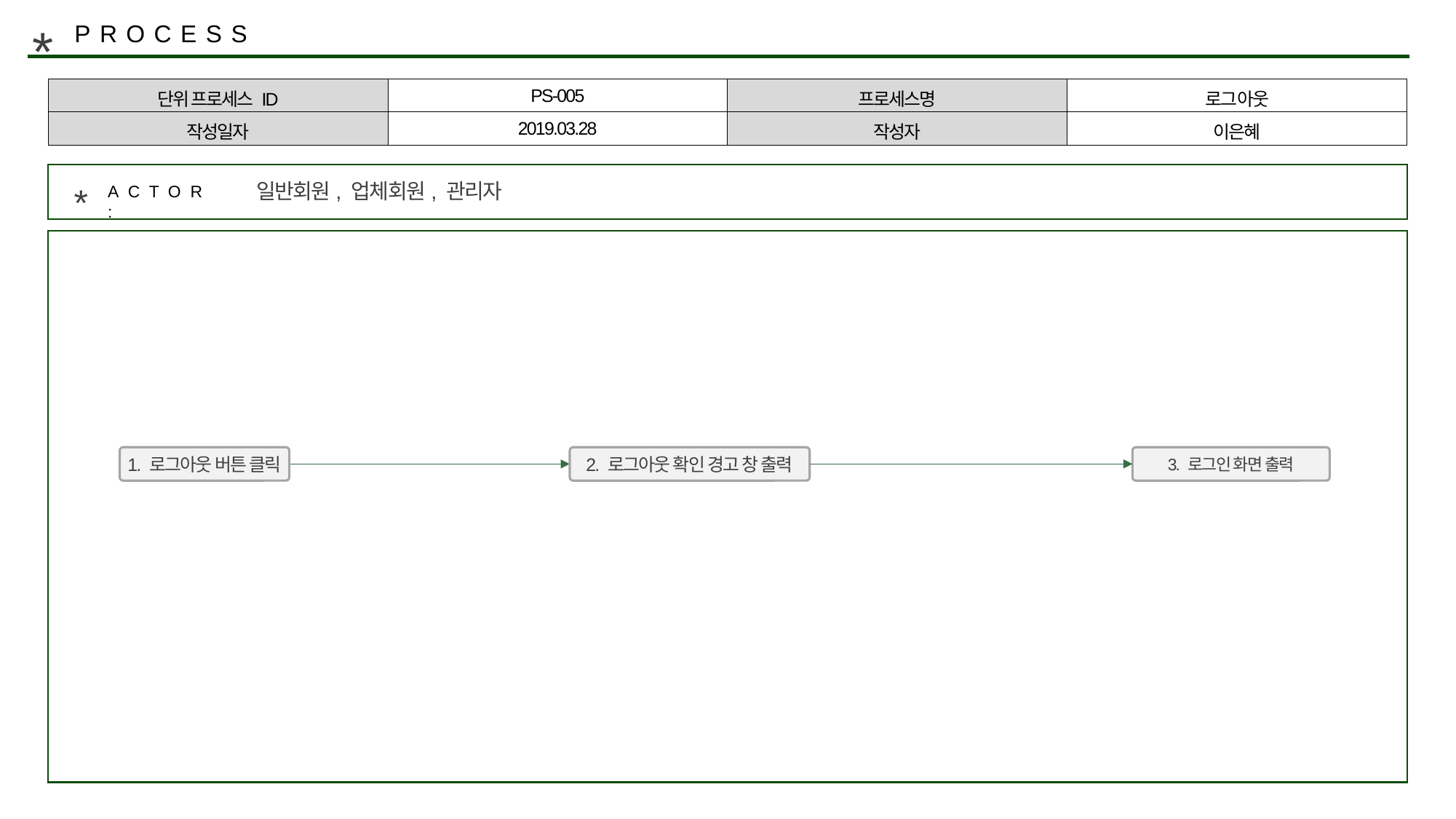

*
PROCESS
| 단위 프로세스 ID | PS-005 | 프로세스명 | 로그아웃 |
| --- | --- | --- | --- |
| 작성일자 | 2019.03.28 | 작성자 | 이은혜 |

일반회원, 업체회원, 관리자
*
ACTOR :

3. 로그인 화면 출력
1. 로그아웃 버튼 클릭
2. 로그아웃 확인 경고 창 출력